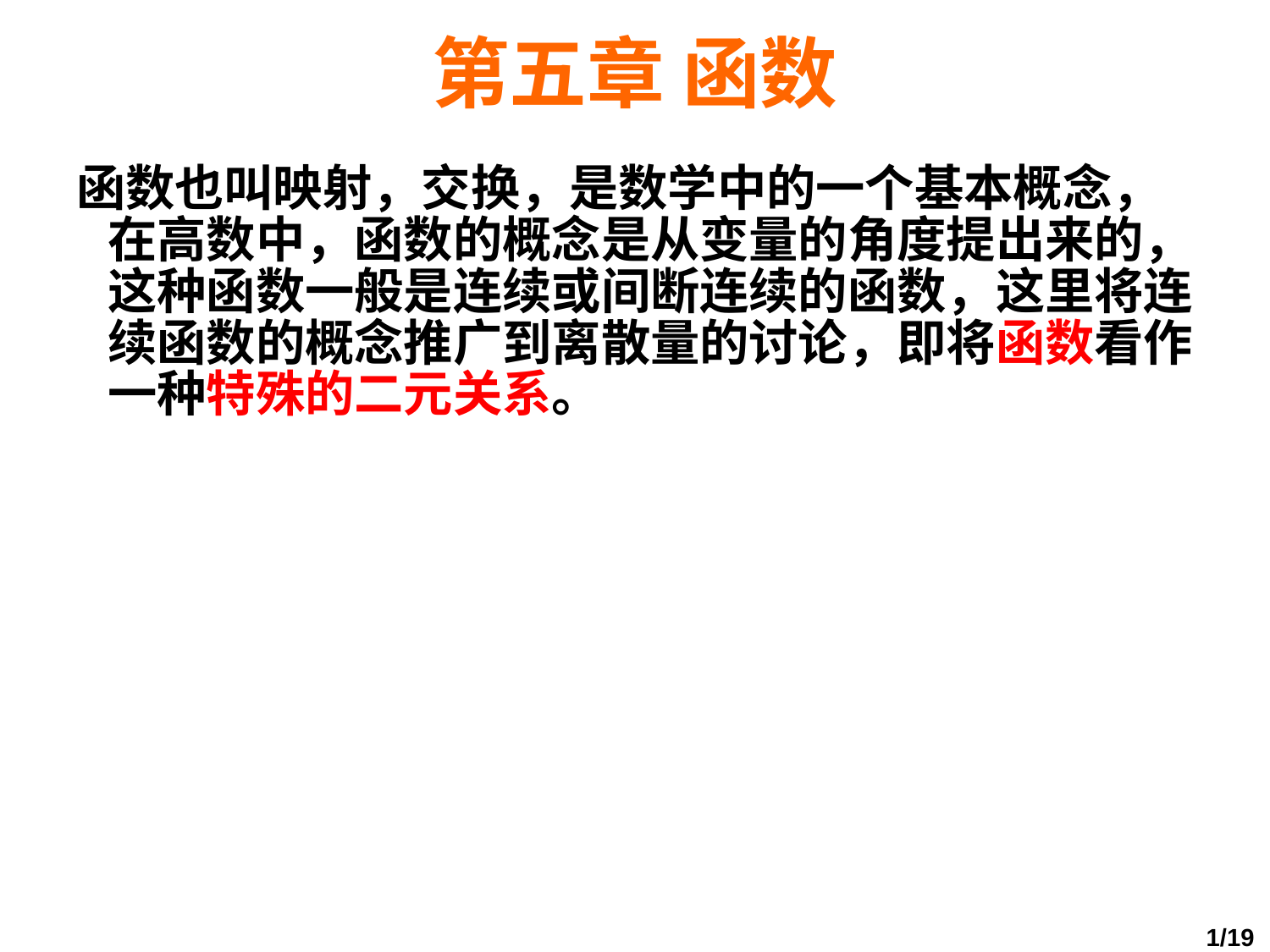

# 第五章 函数

函数也叫映射，交换，是数学中的一个基本概念，在高数中，函数的概念是从变量的角度提出来的，这种函数一般是连续或间断连续的函数，这里将连续函数的概念推广到离散量的讨论，即将函数看作一种特殊的二元关系。